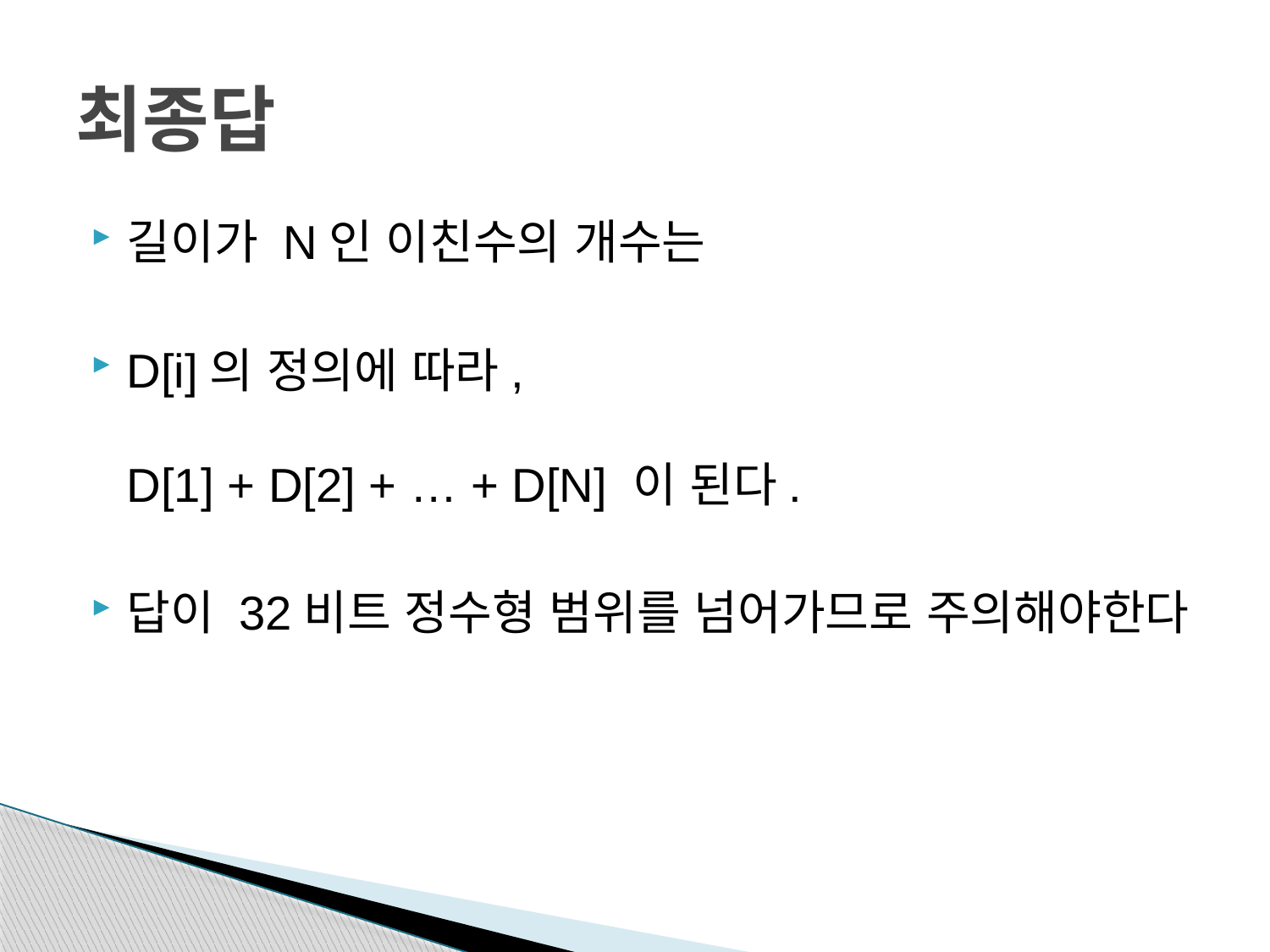

# 최종답
길이가 N인 이친수의 개수는

D[i]의 정의에 따라,
D[1] + D[2] + … + D[N] 이 된다.

답이 32비트 정수형 범위를 넘어가므로 주의해야한다